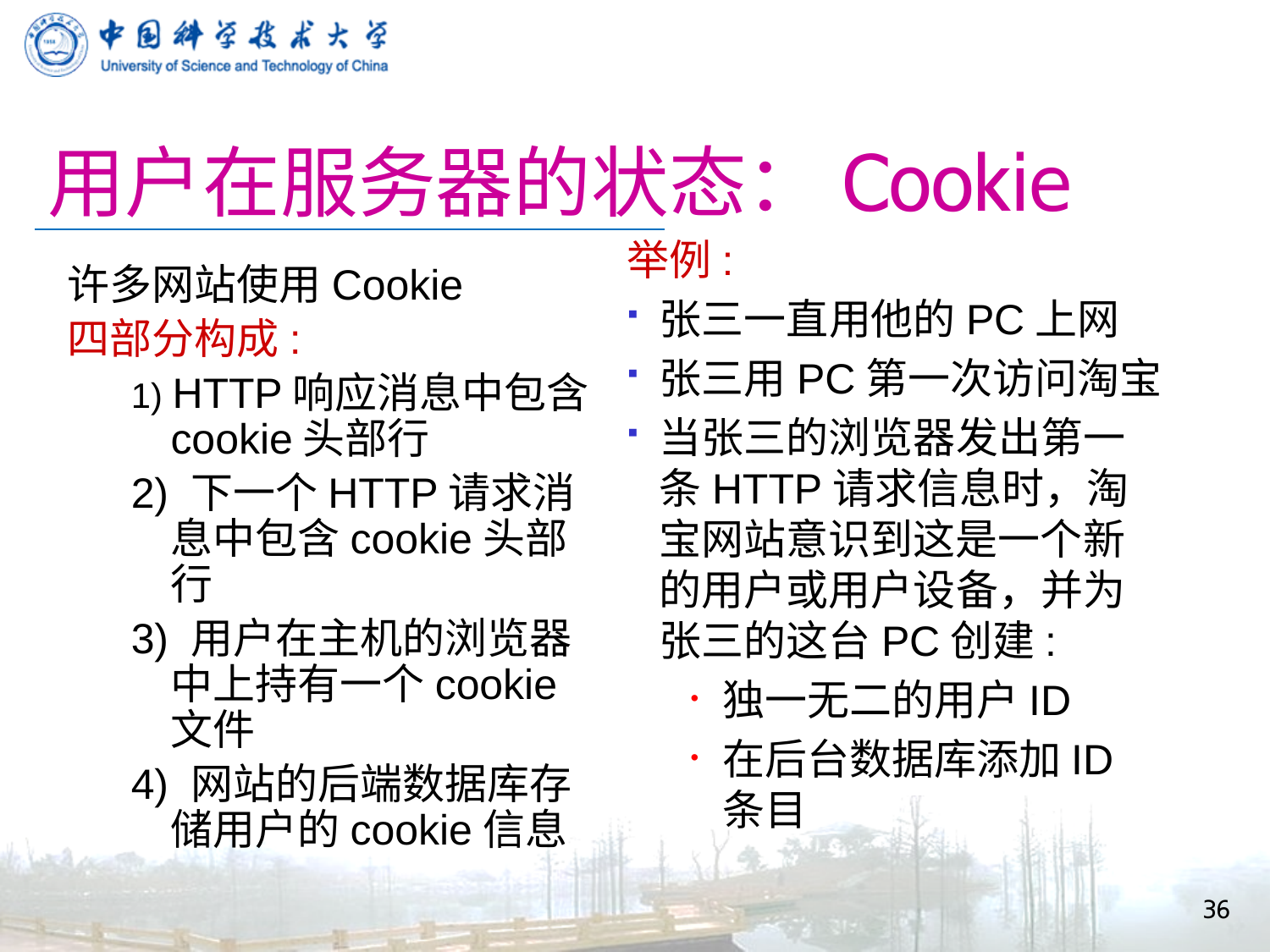

# 用户在服务器的状态：Cookie
举例:
张三一直用他的PC上网
张三用PC第一次访问淘宝
当张三的浏览器发出第一条HTTP请求信息时，淘宝网站意识到这是一个新的用户或用户设备，并为张三的这台PC创建:
独一无二的用户ID
在后台数据库添加ID条目
许多网站使用Cookie
四部分构成:
1) HTTP响应消息中包含cookie头部行
2) 下一个HTTP请求消息中包含cookie头部行
3) 用户在主机的浏览器中上持有一个cookie文件
4) 网站的后端数据库存储用户的cookie信息
36